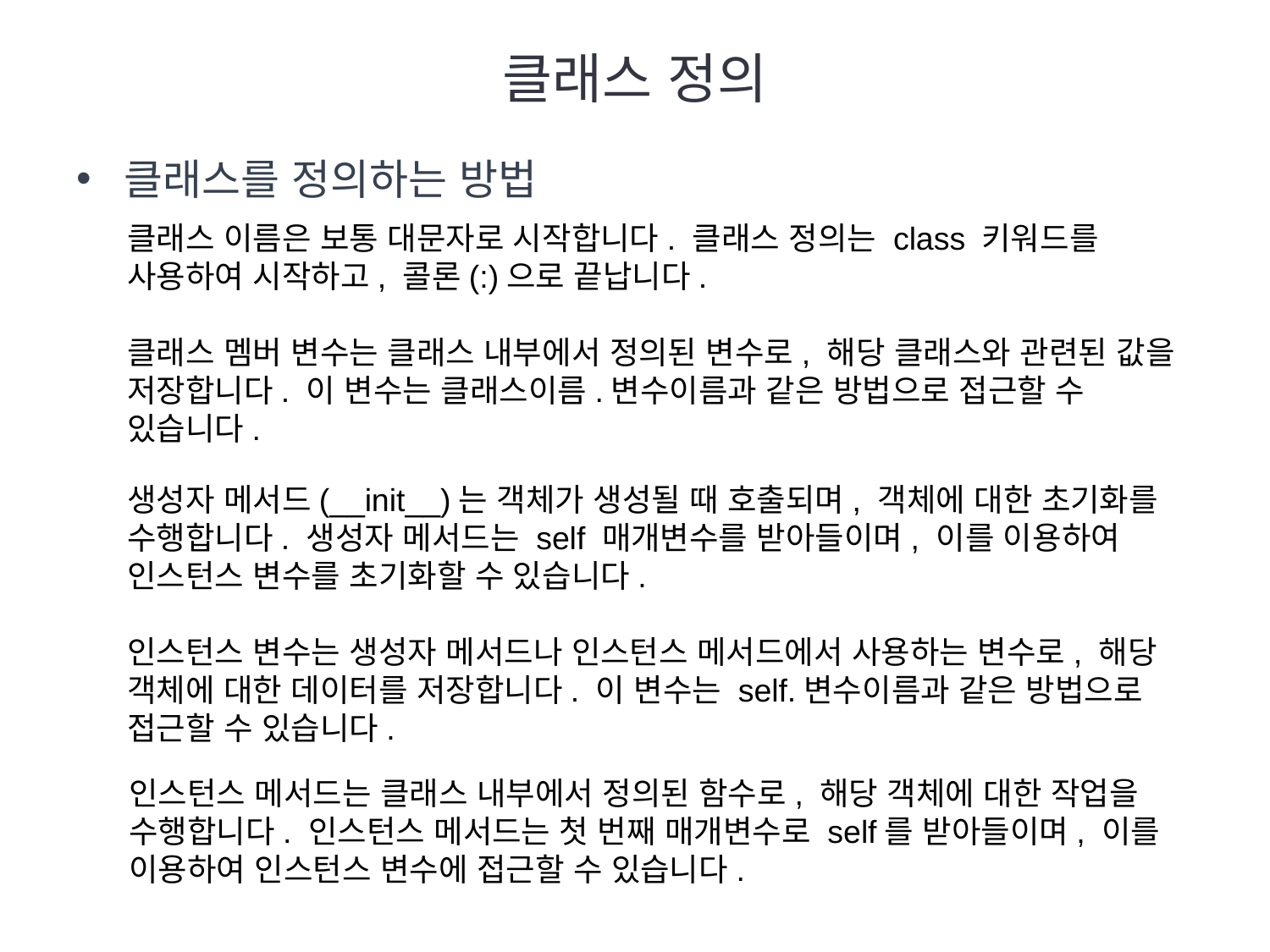

# 클래스 정의
클래스를 정의하는 방법
클래스 이름은 보통 대문자로 시작합니다. 클래스 정의는 class 키워드를 사용하여 시작하고, 콜론(:)으로 끝납니다.

클래스 멤버 변수는 클래스 내부에서 정의된 변수로, 해당 클래스와 관련된 값을 저장합니다. 이 변수는 클래스이름.변수이름과 같은 방법으로 접근할 수 있습니다.
생성자 메서드(__init__)는 객체가 생성될 때 호출되며, 객체에 대한 초기화를 수행합니다. 생성자 메서드는 self 매개변수를 받아들이며, 이를 이용하여 인스턴스 변수를 초기화할 수 있습니다.

인스턴스 변수는 생성자 메서드나 인스턴스 메서드에서 사용하는 변수로, 해당 객체에 대한 데이터를 저장합니다. 이 변수는 self.변수이름과 같은 방법으로 접근할 수 있습니다.
인스턴스 메서드는 클래스 내부에서 정의된 함수로, 해당 객체에 대한 작업을 수행합니다. 인스턴스 메서드는 첫 번째 매개변수로 self를 받아들이며, 이를 이용하여 인스턴스 변수에 접근할 수 있습니다.